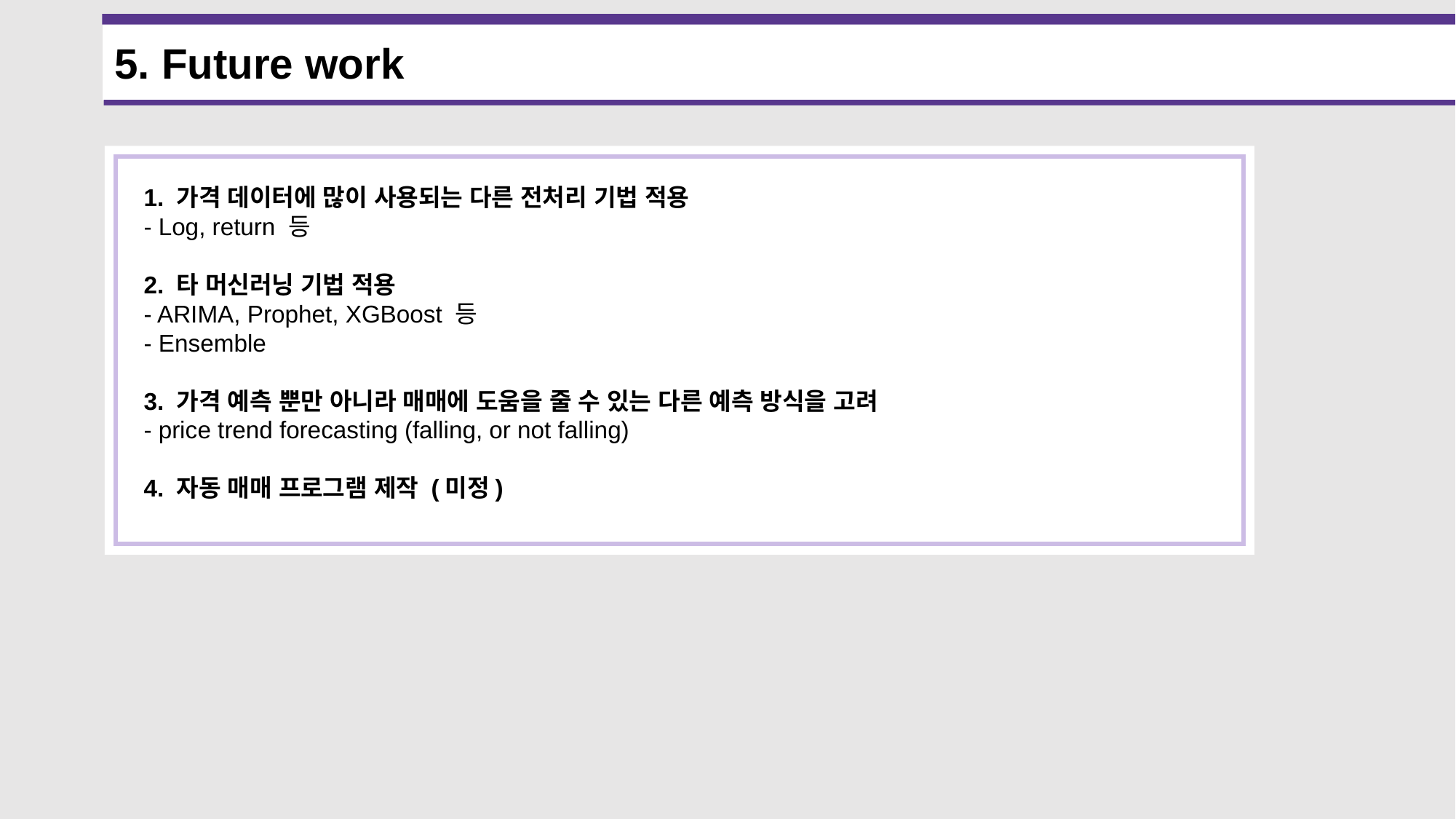

5. Future work

1. 가격 데이터에 많이 사용되는 다른 전처리 기법 적용
- Log, return 등

2. 타 머신러닝 기법 적용
- ARIMA, Prophet, XGBoost 등
- Ensemble

3. 가격 예측 뿐만 아니라 매매에 도움을 줄 수 있는 다른 예측 방식을 고려
- price trend forecasting (falling, or not falling)

4. 자동 매매 프로그램 제작 (미정)